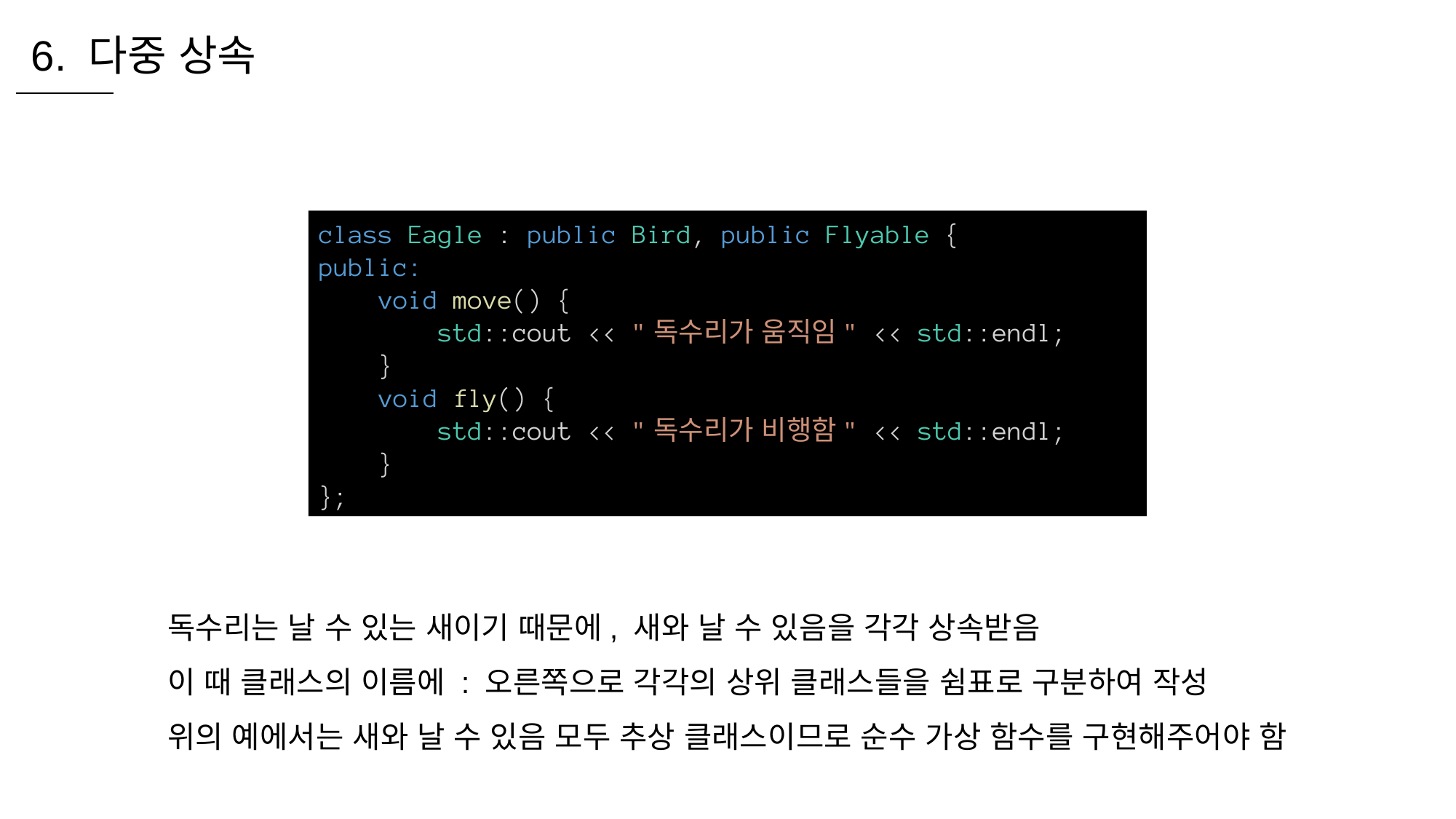

6. 다중 상속
class Eagle : public Bird, public Flyable {
public:
    void move() {
        std::cout << "독수리가 움직임" << std::endl;
    }
    void fly() {
        std::cout << "독수리가 비행함" << std::endl;
    }
};
독수리는 날 수 있는 새이기 때문에, 새와 날 수 있음을 각각 상속받음
이 때 클래스의 이름에 : 오른쪽으로 각각의 상위 클래스들을 쉼표로 구분하여 작성
위의 예에서는 새와 날 수 있음 모두 추상 클래스이므로 순수 가상 함수를 구현해주어야 함